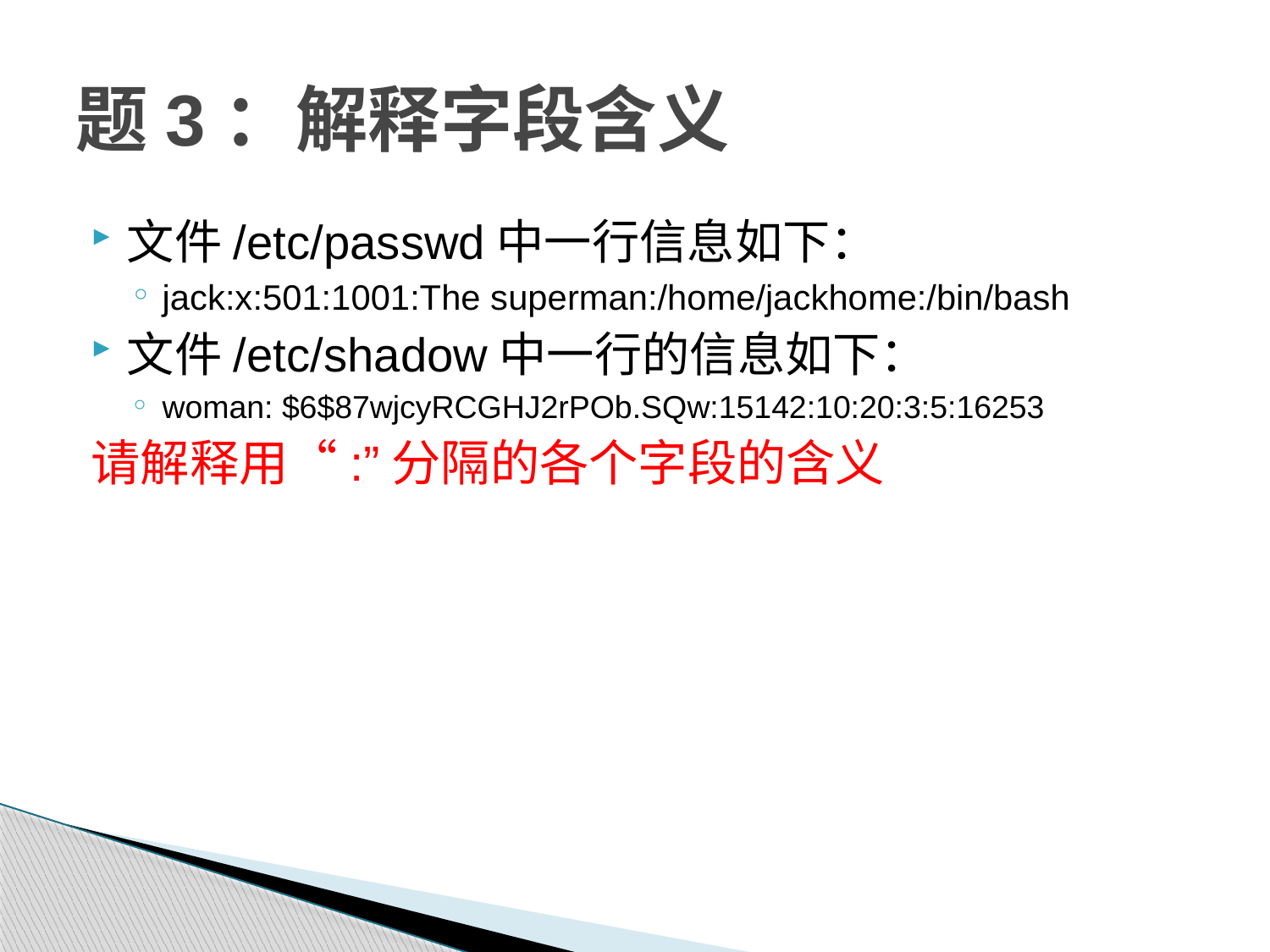

# 题3：解释字段含义
文件/etc/passwd中一行信息如下：
jack:x:501:1001:The superman:/home/jackhome:/bin/bash
文件/etc/shadow中一行的信息如下：
woman: $6$87wjcyRCGHJ2rPOb.SQw:15142:10:20:3:5:16253
请解释用“:”分隔的各个字段的含义